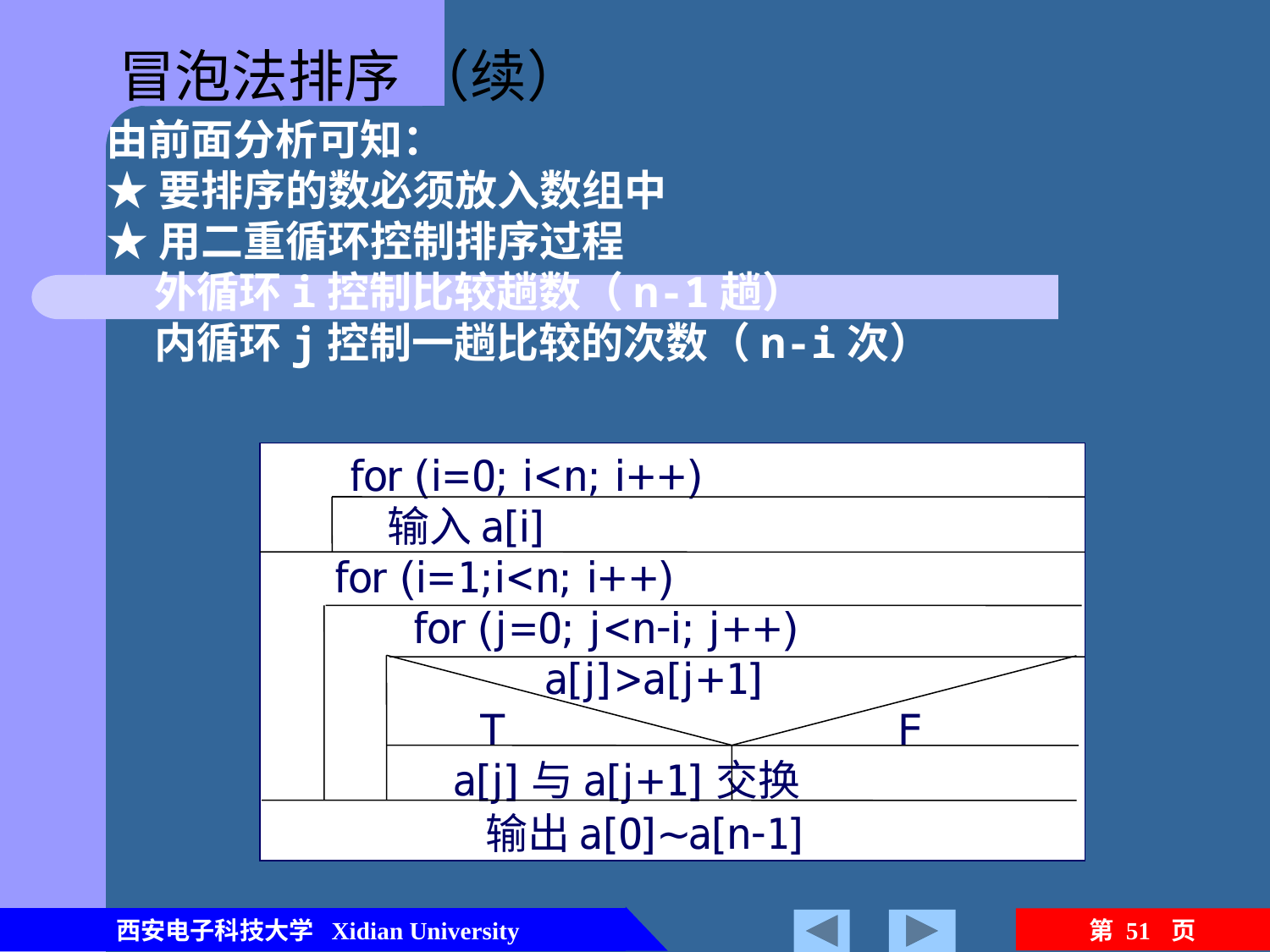

冒泡法排序 （续）
由前面分析可知：
★要排序的数必须放入数组中
★用二重循环控制排序过程
    外循环i控制比较趟数（n-1趟）
    内循环j控制一趟比较的次数（n-i次）
      for (i=0; i<n; i++)
           输入a[i]
for (i=1;i<n; i++)
      for (j=0; j<n-i; j++)
                a[j]>a[j+1]
           T                              F
         a[j]与a[j+1]交换
        输出a[0]~a[n-1]